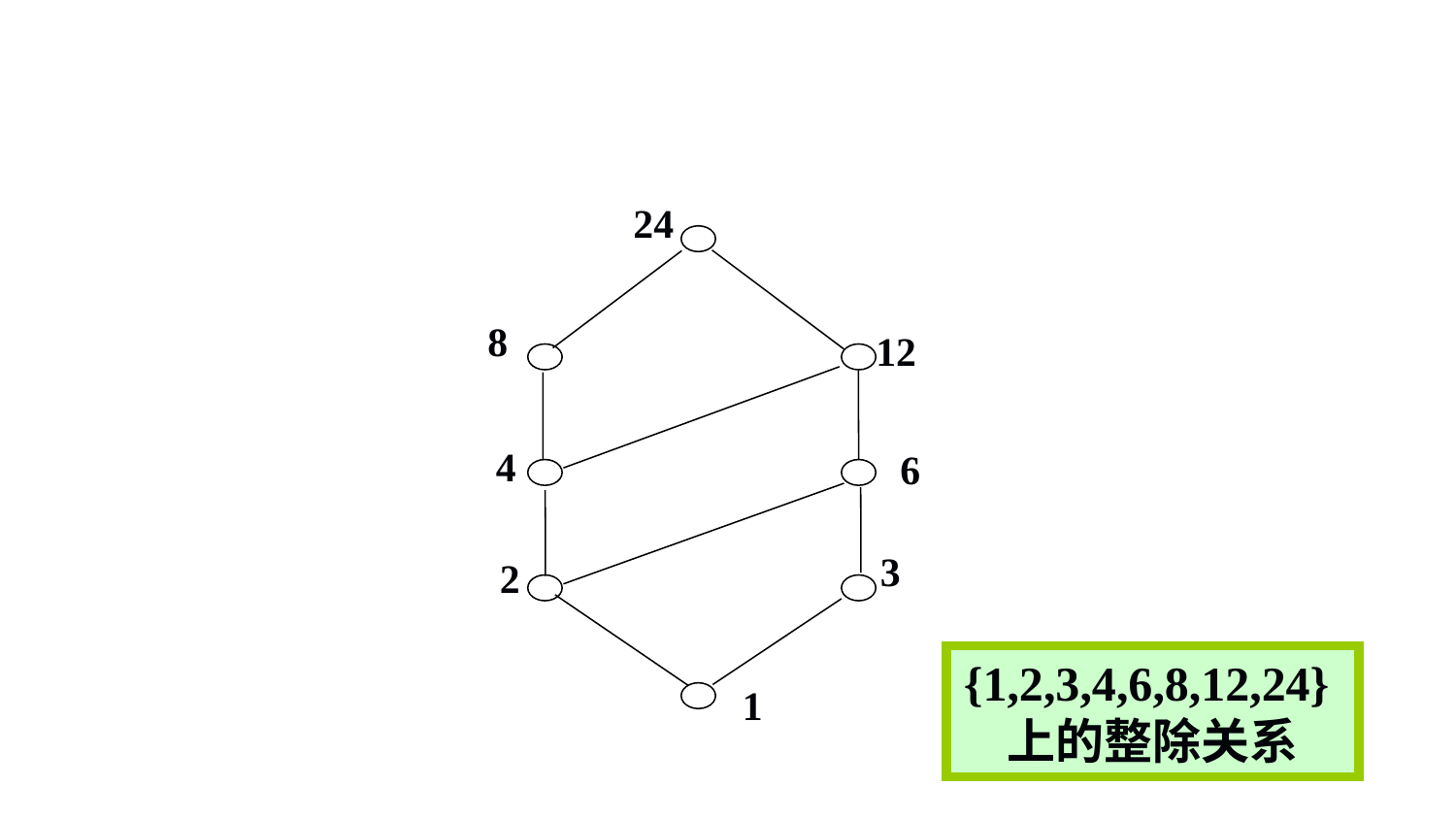

24

8

4

2

12
6
3
1
{1,2,3,4,6,8,12,24}上的整除关系